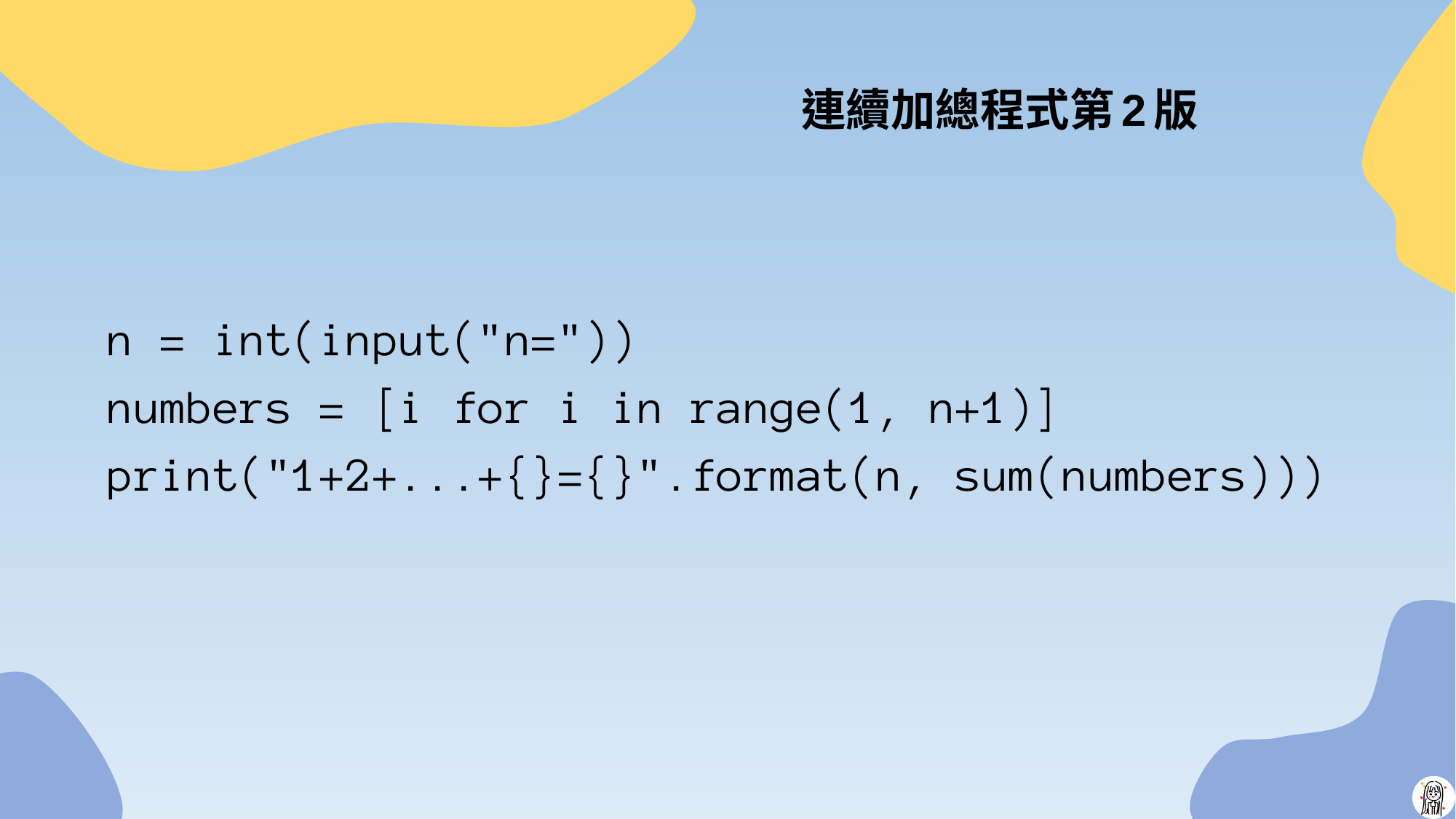

# 連續加總程式第2版
n = int(input("n="))
numbers = [i for i in range(1, n+1)]
print("1+2+...+{}={}".format(n, sum(numbers)))
28